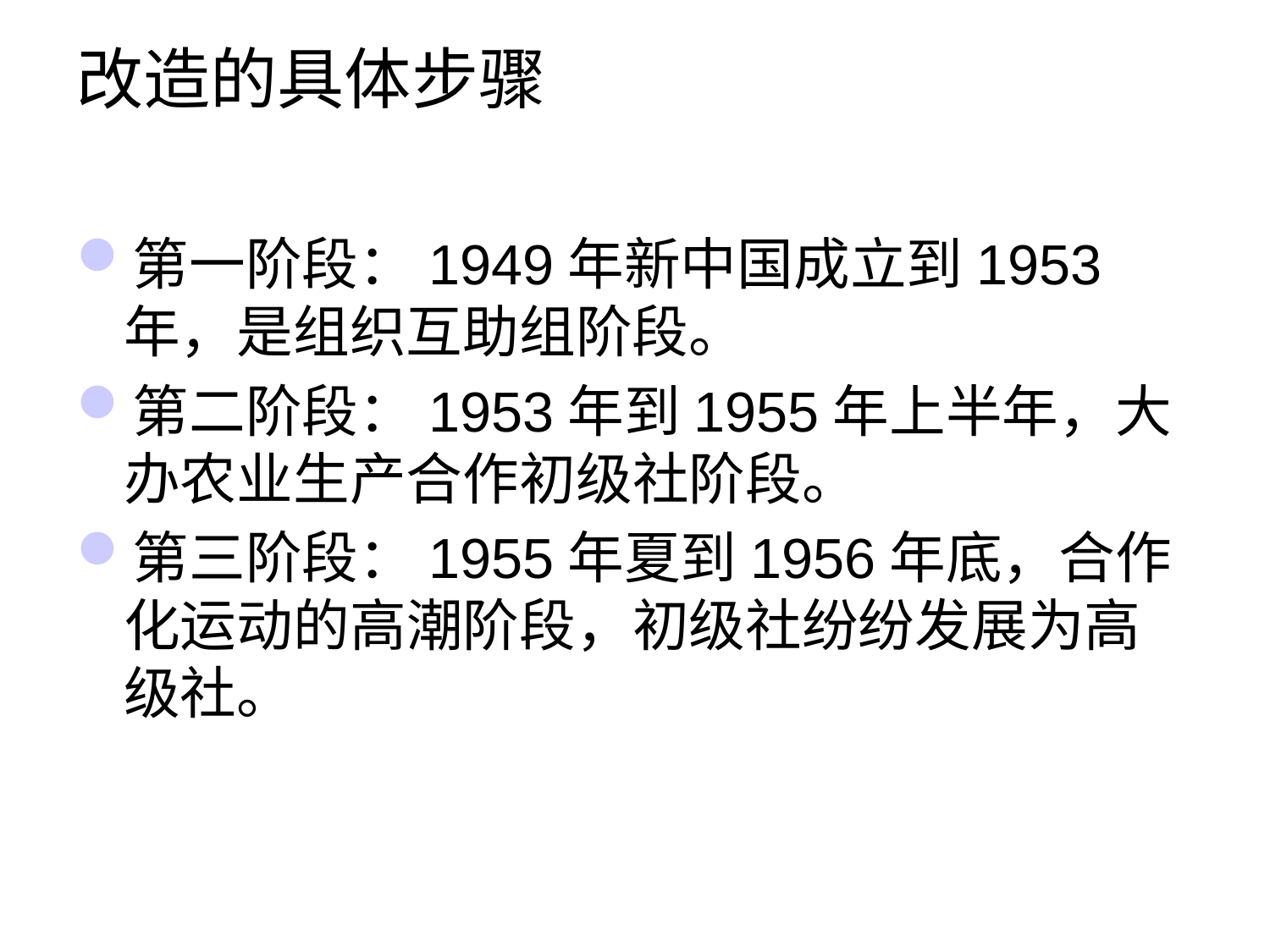

# 改造的具体步骤
第一阶段：1949年新中国成立到1953年，是组织互助组阶段。
第二阶段：1953年到1955年上半年，大办农业生产合作初级社阶段。
第三阶段：1955年夏到1956年底，合作化运动的高潮阶段，初级社纷纷发展为高级社。